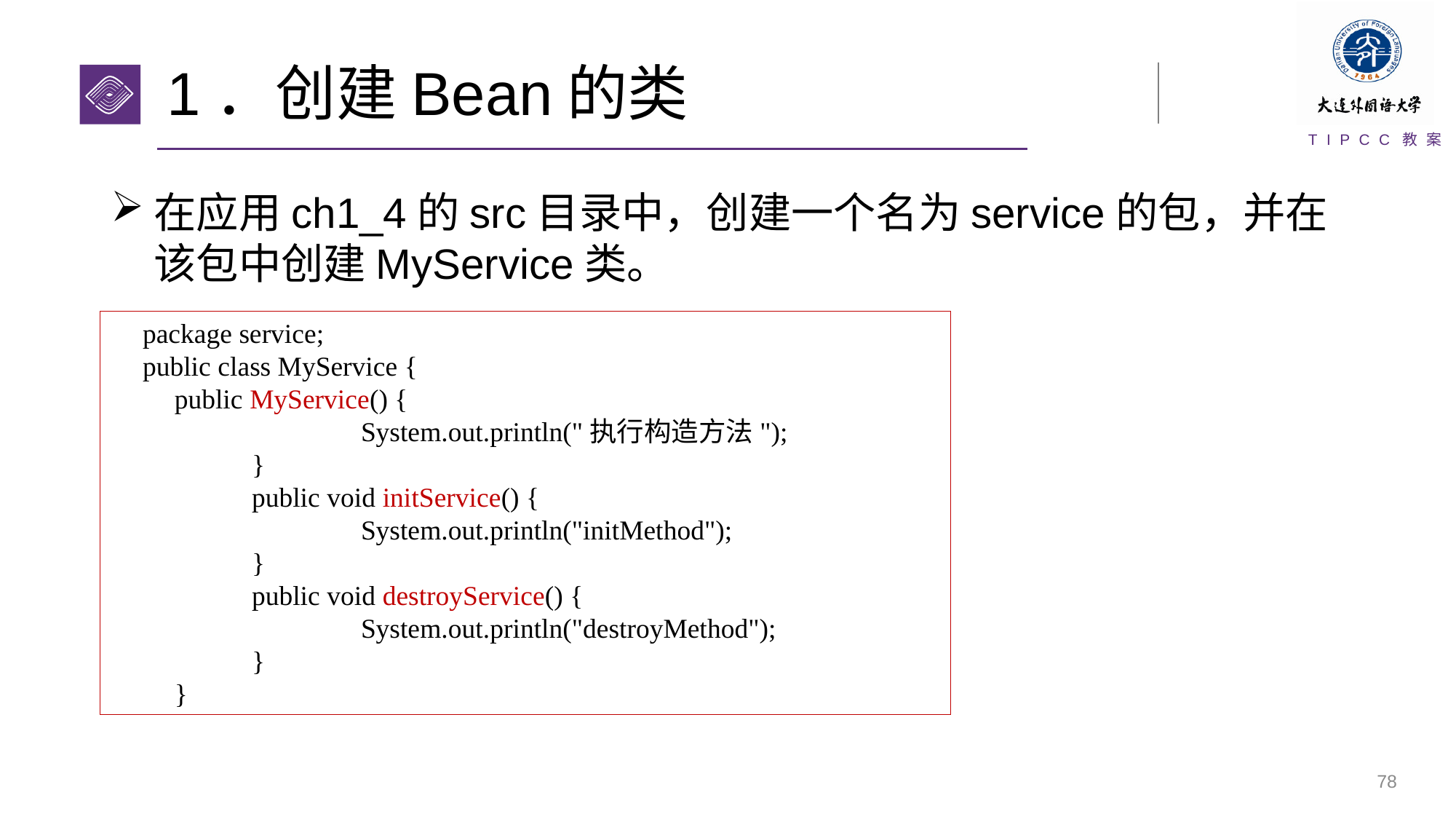

# 1．创建Bean的类
在应用ch1_4的src目录中，创建一个名为service的包，并在该包中创建MyService类。
package service;
public class MyService {
public MyService() {
		System.out.println("执行构造方法");
	}
	public void initService() {
		System.out.println("initMethod");
	}
	public void destroyService() {
		System.out.println("destroyMethod");
	}
}
78